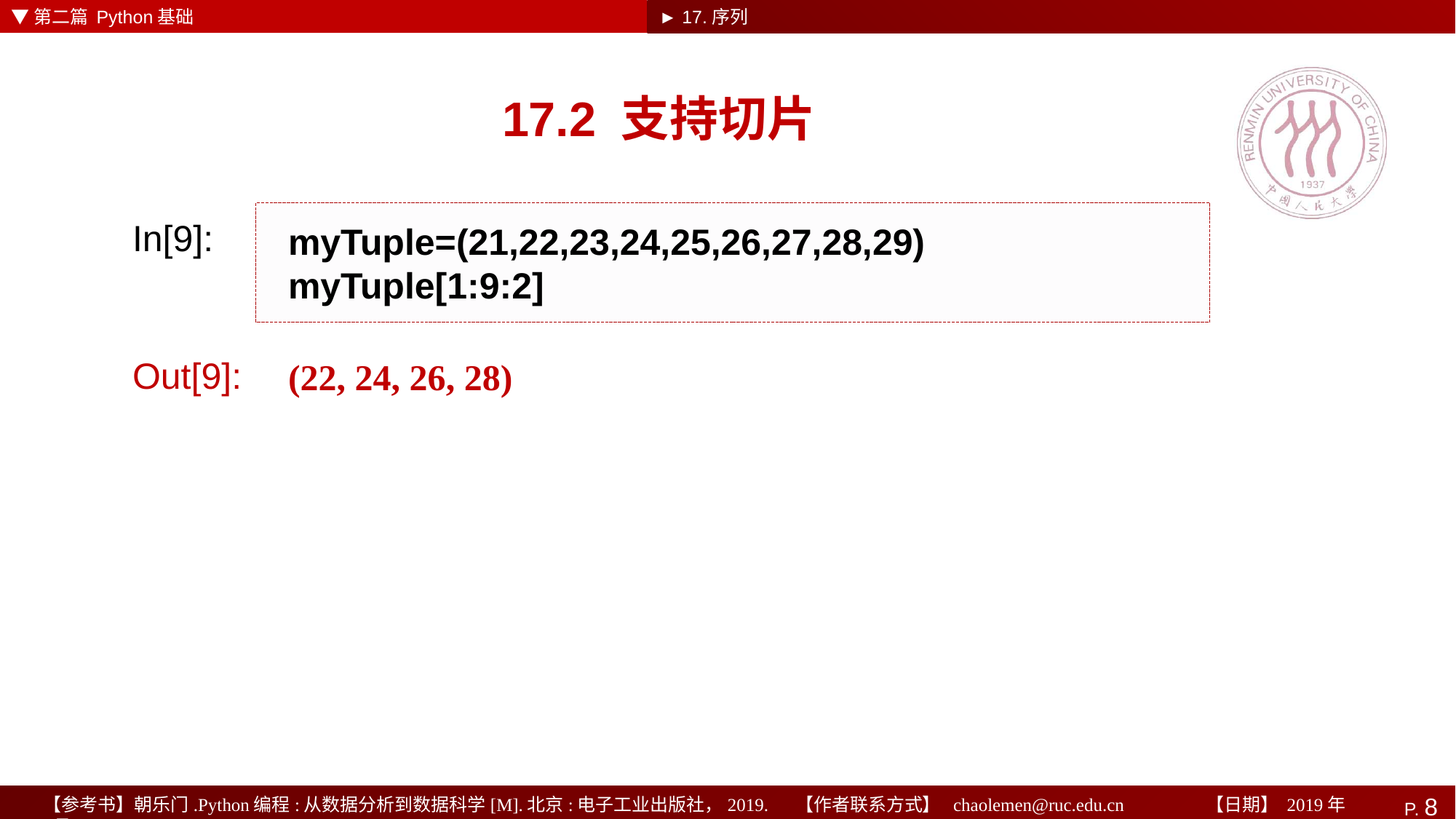

▼第二篇 Python基础
► 17.序列
# 17.2 支持切片
myTuple=(21,22,23,24,25,26,27,28,29)
myTuple[1:9:2]
In[9]:
(22, 24, 26, 28)
Out[9]: